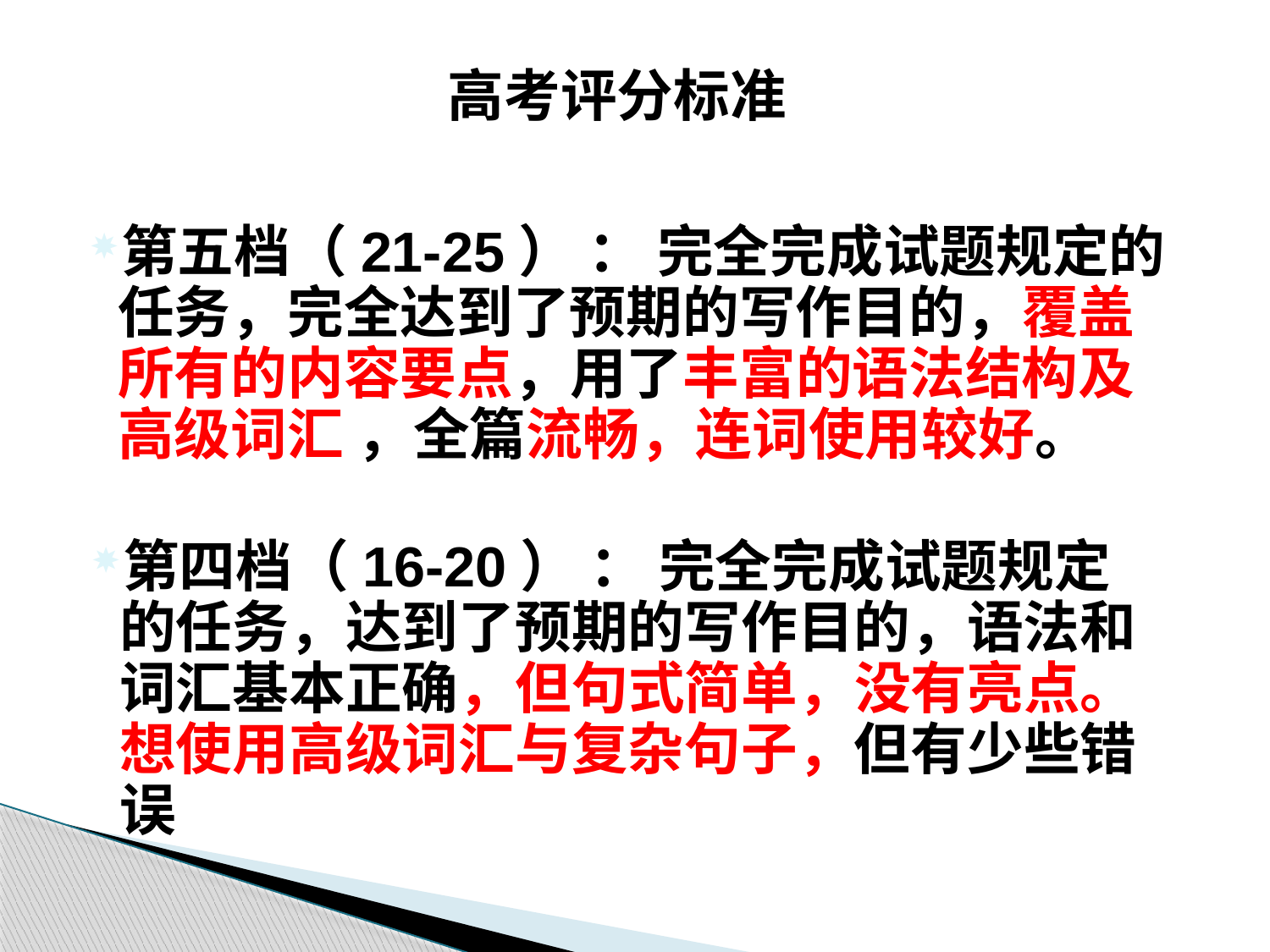

高考评分标准
第五档（21-25） ： 完全完成试题规定的任务，完全达到了预期的写作目的，覆盖所有的内容要点，用了丰富的语法结构及高级词汇 ，全篇流畅，连词使用较好。
第四档（16-20） ： 完全完成试题规定的任务，达到了预期的写作目的，语法和词汇基本正确，但句式简单，没有亮点。想使用高级词汇与复杂句子，但有少些错误